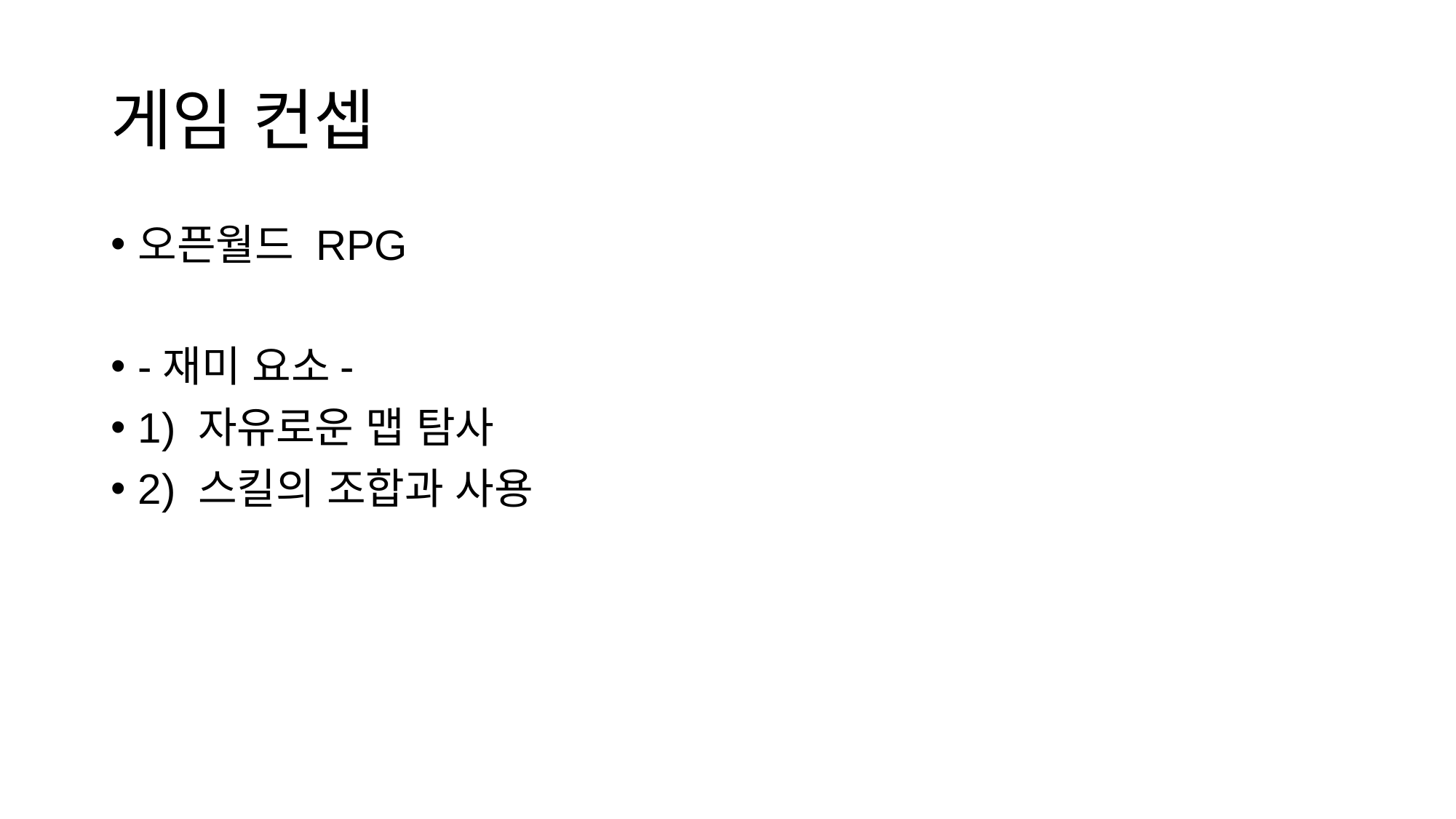

# 게임 컨셉
오픈월드 RPG

-재미 요소-
1) 자유로운 맵 탐사
2) 스킬의 조합과 사용